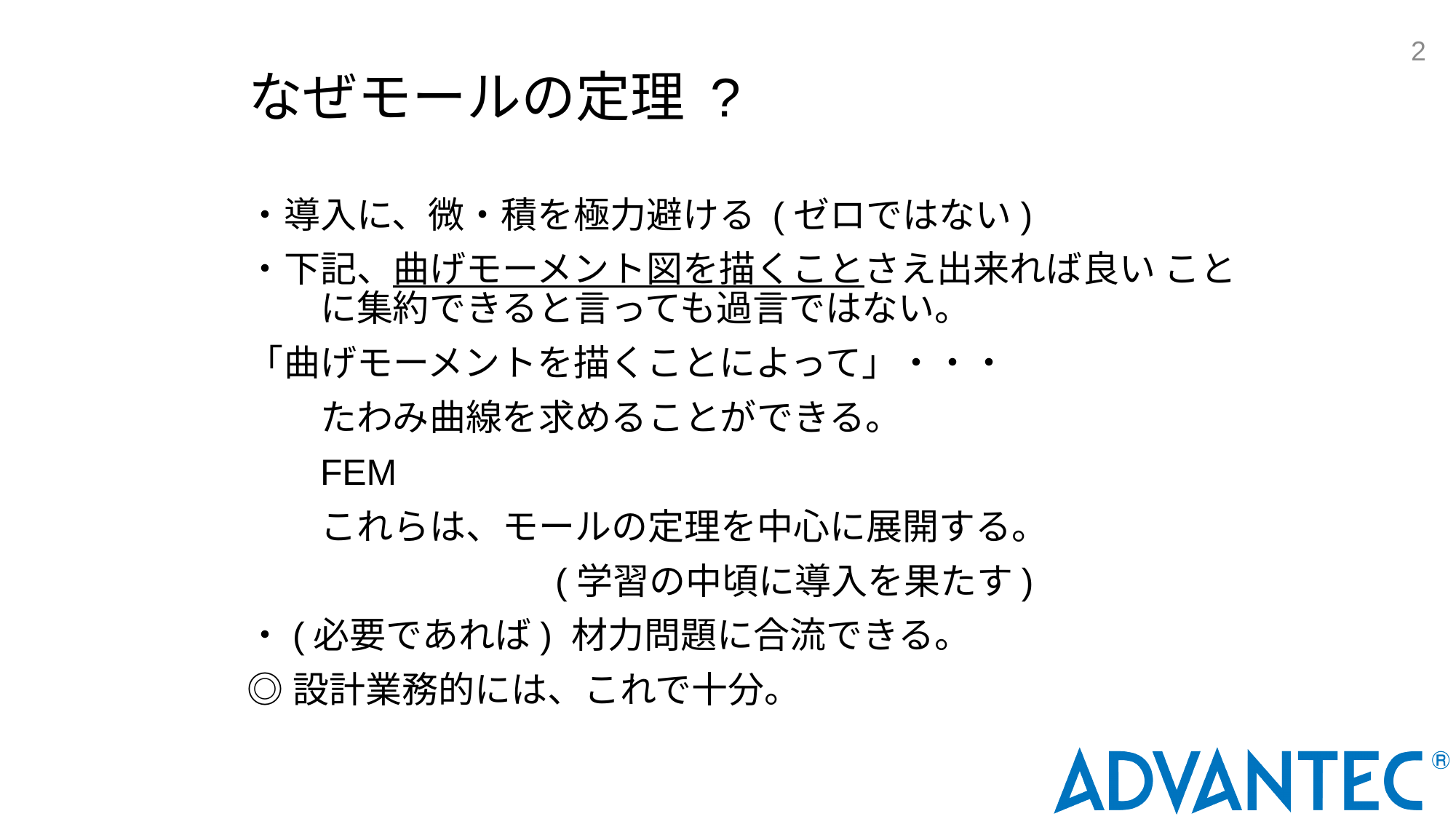

# なぜモールの定理 ?
・導入に、微・積を極力避ける (ゼロではない)
・下記、曲げモーメント図を描くことさえ出来れば良い ことに集約できると言っても過言ではない。
「曲げモーメントを描くことによって」・・・
	たわみ曲線を求めることができる。
	FEM
　　これらは、モールの定理を中心に展開する。
　　　　　　　　 (学習の中頃に導入を果たす)
・(必要であれば) 材力問題に合流できる。
◎設計業務的には、これで十分。